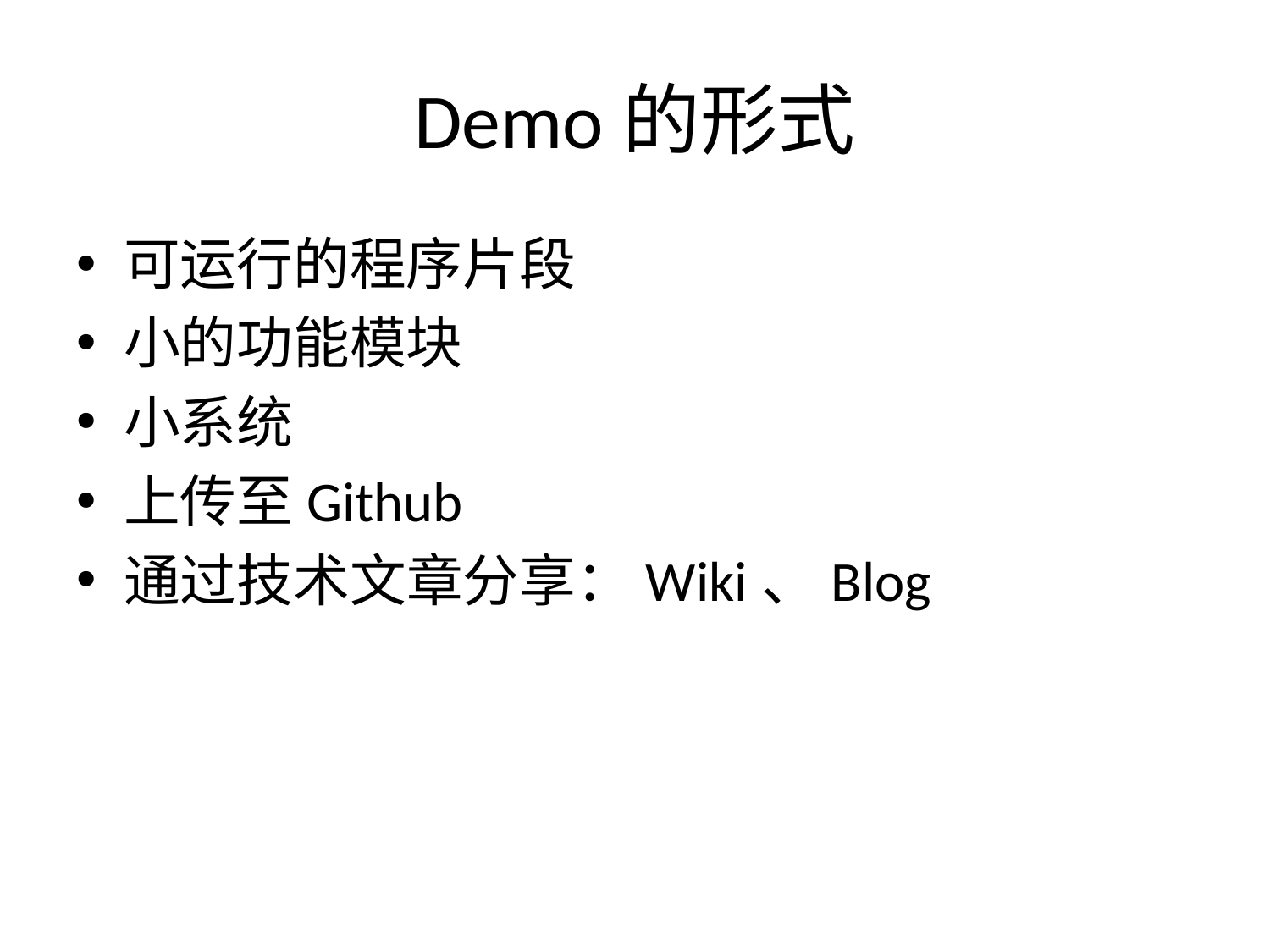

# Demo的形式
可运行的程序片段
小的功能模块
小系统
上传至Github
通过技术文章分享：Wiki、Blog